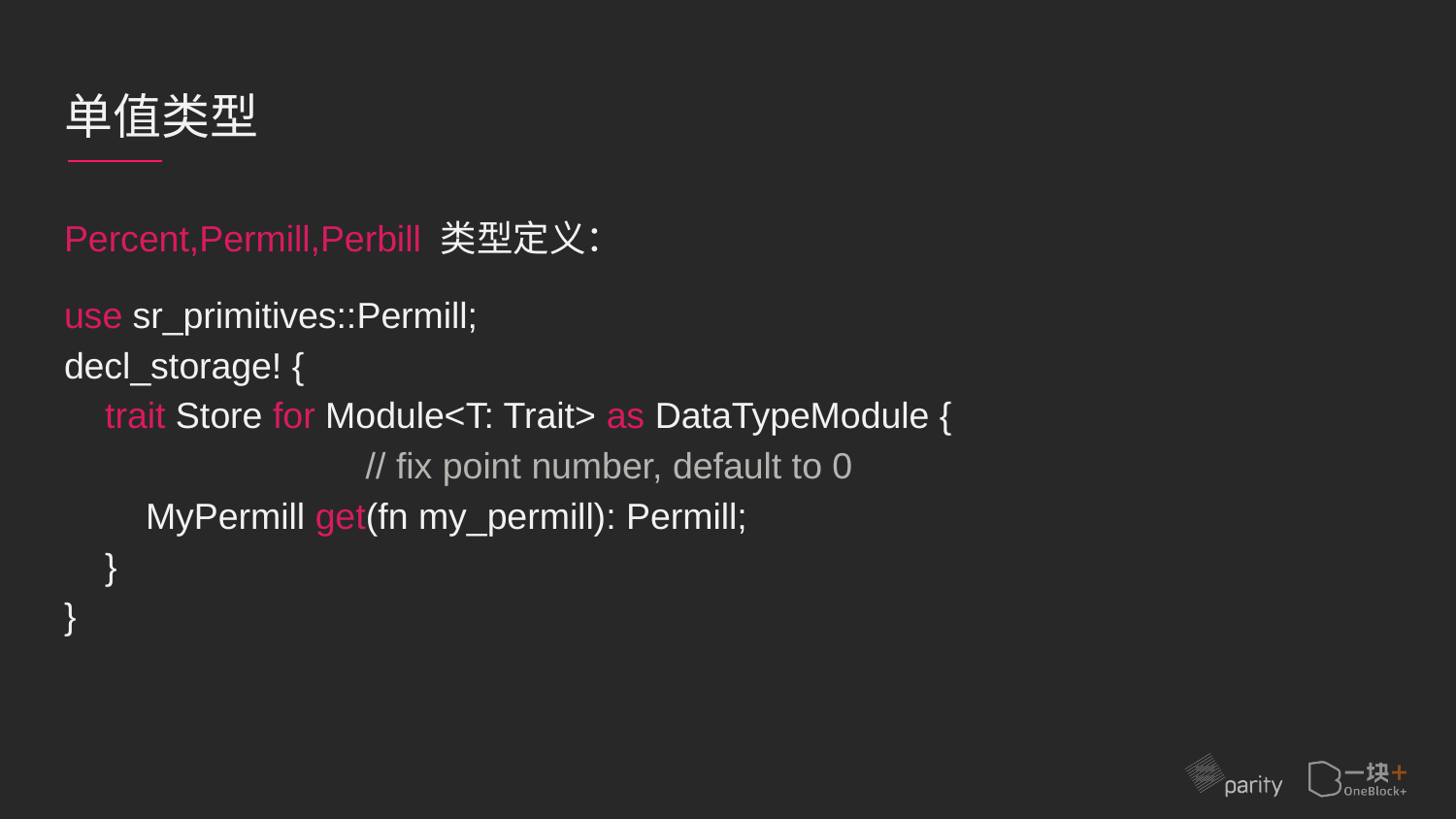

# 单值类型
Percent,Permill,Perbill 类型定义：

use sr_primitives::Permill;
decl_storage! {
    trait Store for Module<T: Trait> as DataTypeModule {
		 // fix point number, default to 0
        MyPermill get(fn my_permill): Permill;
    }
}